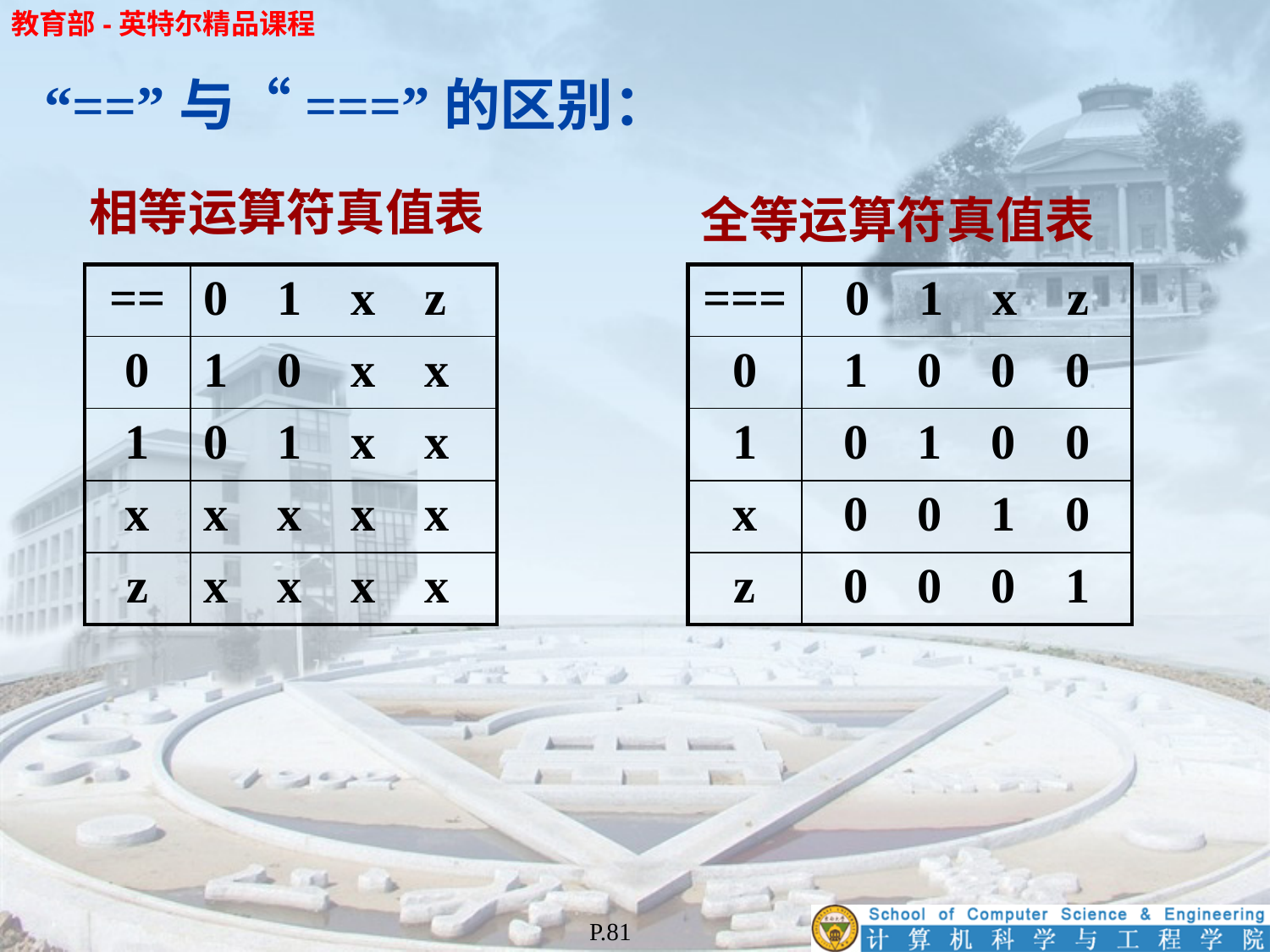

“==”与“===”的区别：
相等运算符真值表
全等运算符真值表
| == | 0 1 x z |
| --- | --- |
| 0 | 1 0 x x |
| 1 | 0 1 x x |
| x | x x x x |
| z | x x x x |
| === | 0 1 x z |
| --- | --- |
| 0 | 1 0 0 0 |
| 1 | 0 1 0 0 |
| x | 0 0 1 0 |
| z | 0 0 0 1 |
P.81